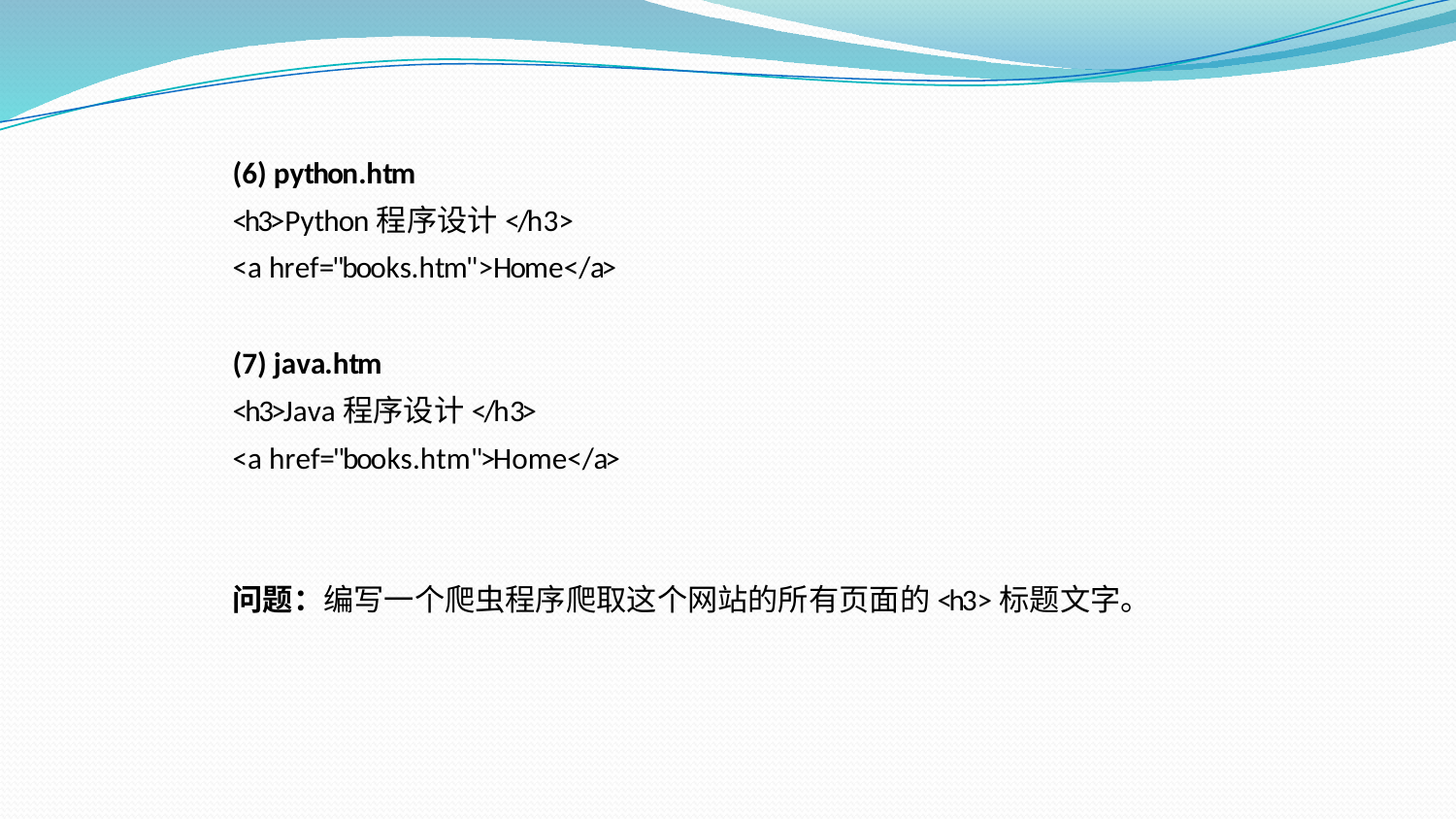

python.htm
<h3>Python程序设计</h3>
<a href="books.htm">Home</a>

java.htm
<h3>Java程序设计</h3>
<a href="books.htm">Home</a>

问题：编写一个爬虫程序爬取这个网站的所有页面的<h3>标题文字。